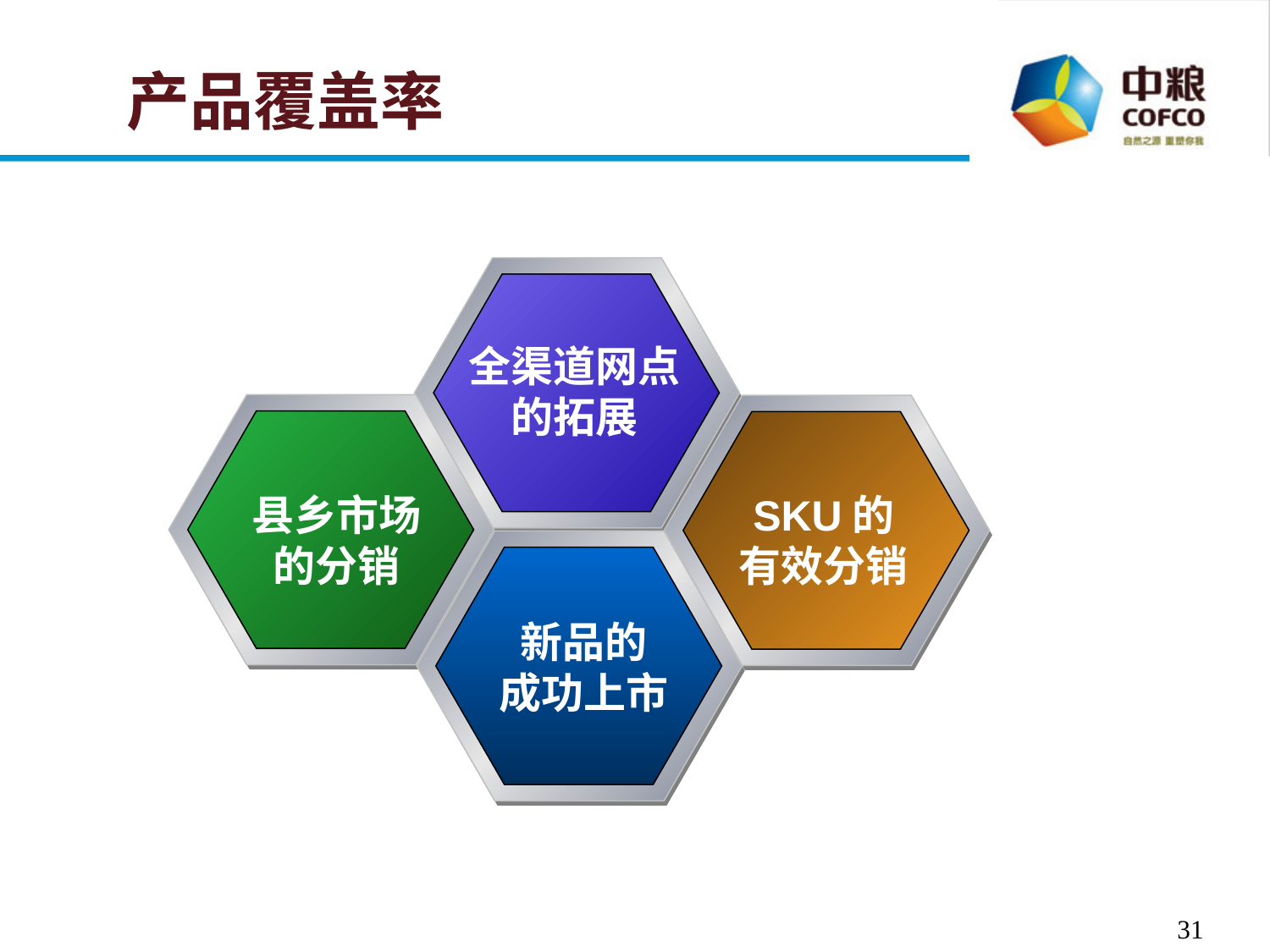

# 产品覆盖率

全渠道网点
的拓展

县乡市场
的分销
SKU的
有效分销

新品的
成功上市